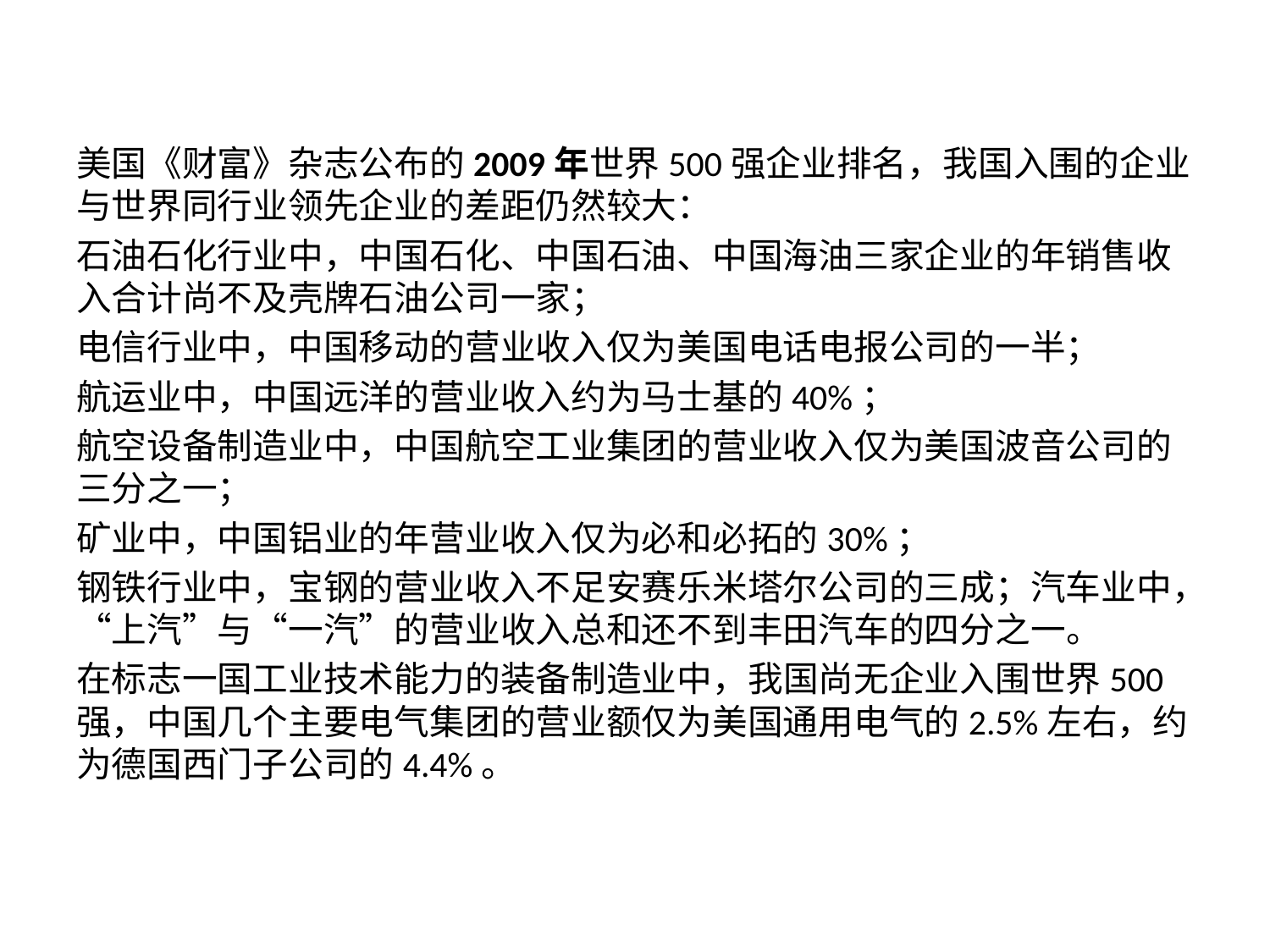

美国《财富》杂志公布的2009年世界500强企业排名，我国入围的企业与世界同行业领先企业的差距仍然较大：
石油石化行业中，中国石化、中国石油、中国海油三家企业的年销售收入合计尚不及壳牌石油公司一家；
电信行业中，中国移动的营业收入仅为美国电话电报公司的一半；
航运业中，中国远洋的营业收入约为马士基的40%；
航空设备制造业中，中国航空工业集团的营业收入仅为美国波音公司的三分之一；
矿业中，中国铝业的年营业收入仅为必和必拓的30%；
钢铁行业中，宝钢的营业收入不足安赛乐米塔尔公司的三成；汽车业中，“上汽”与“一汽”的营业收入总和还不到丰田汽车的四分之一。
在标志一国工业技术能力的装备制造业中，我国尚无企业入围世界500强，中国几个主要电气集团的营业额仅为美国通用电气的2.5%左右，约为德国西门子公司的4.4%。
#